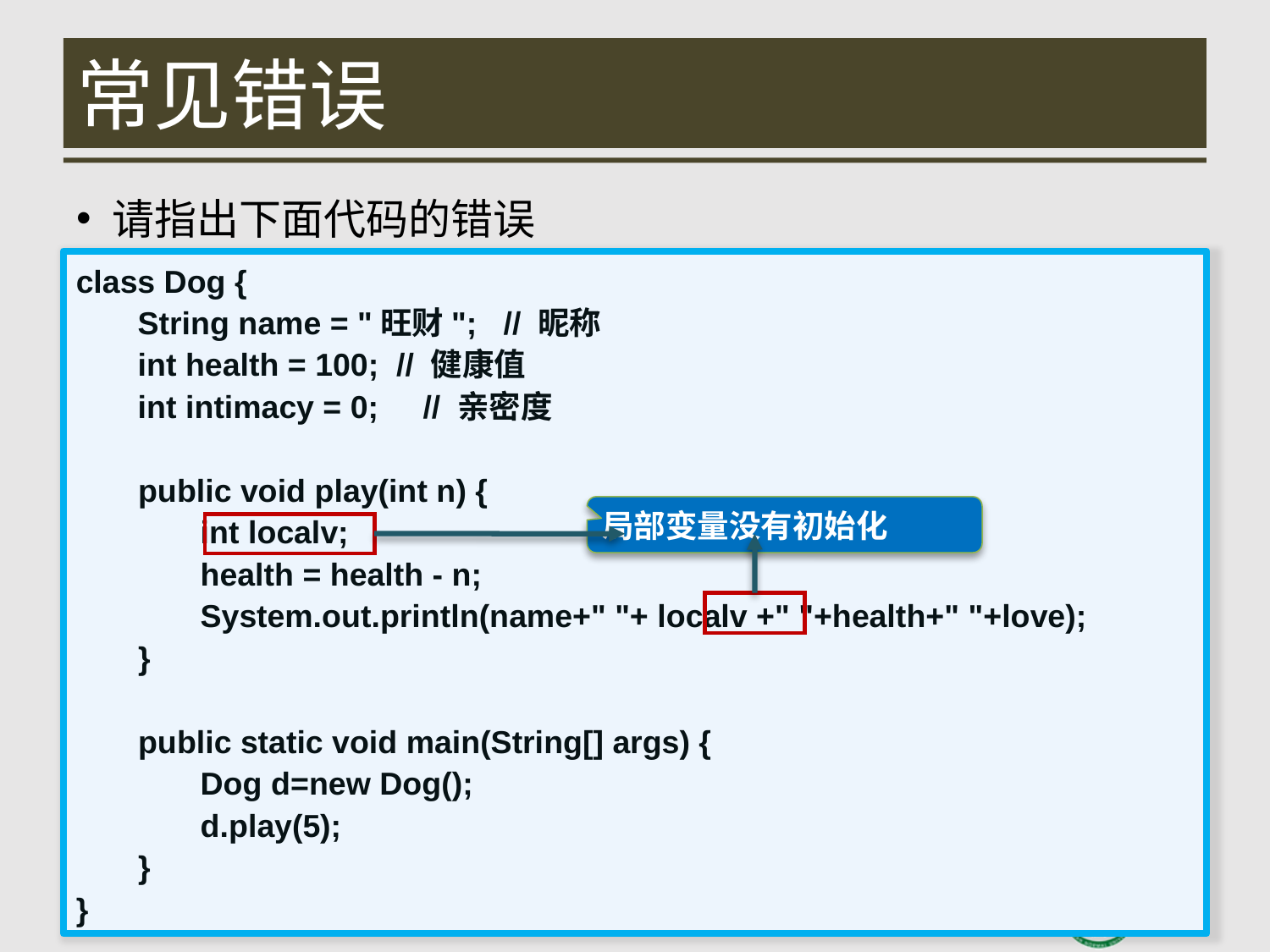

# 常见错误
请指出下面代码的错误
class Dog {
	String name = "旺财";   // 昵称
	int health = 100;  // 健康值
	int intimacy = 0;     // 亲密度

       public void play(int n) {
              int localv;
              health = health - n;
              System.out.println(name+" "+ localv +" "+health+" "+love);
       }

       public static void main(String[] args) {
              Dog d=new Dog();
              d.play(5);
       }
}
局部变量没有初始化